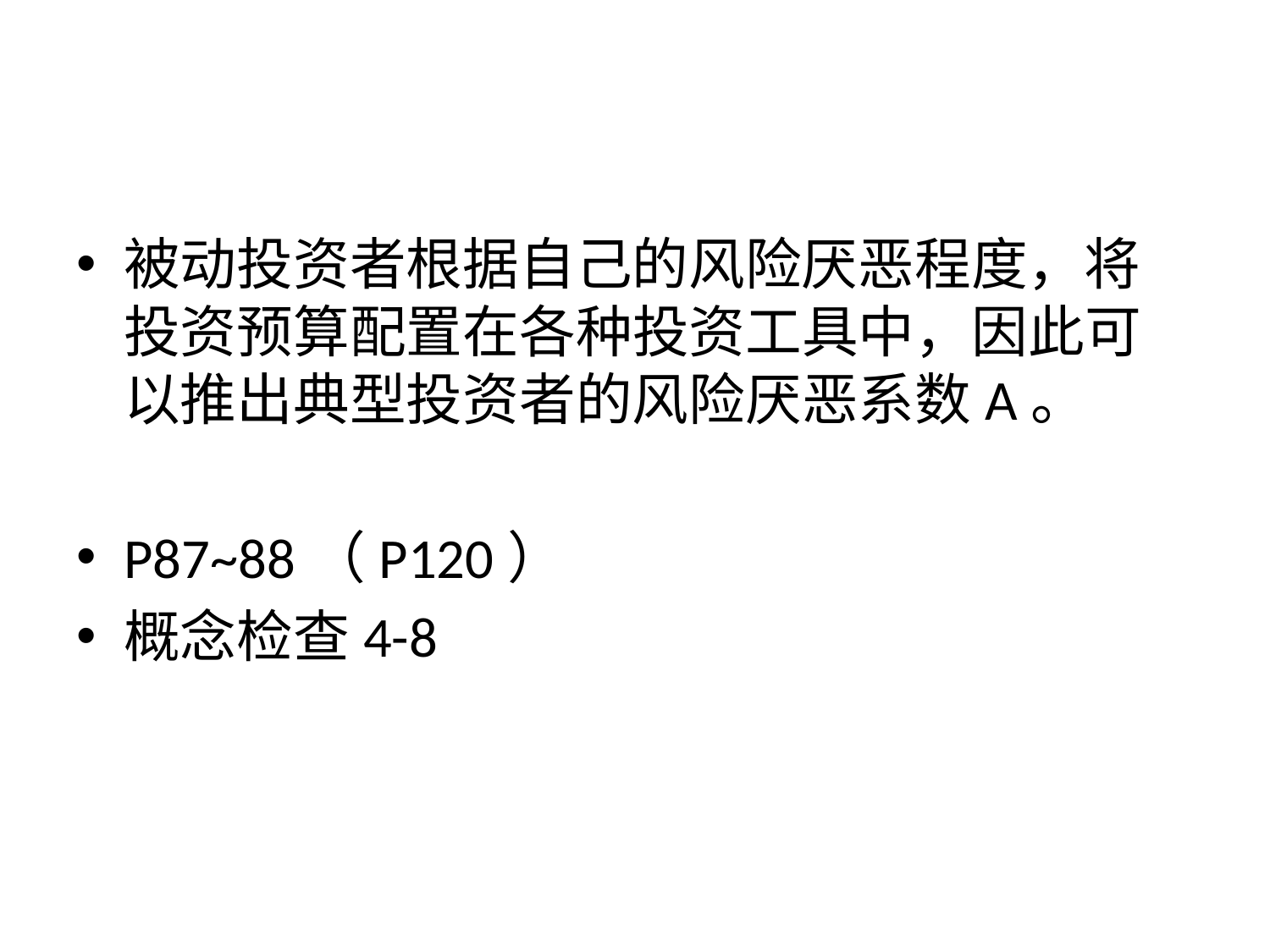

#
被动投资者根据自己的风险厌恶程度，将投资预算配置在各种投资工具中，因此可以推出典型投资者的风险厌恶系数A。

P87~88（P120）
概念检查4-8